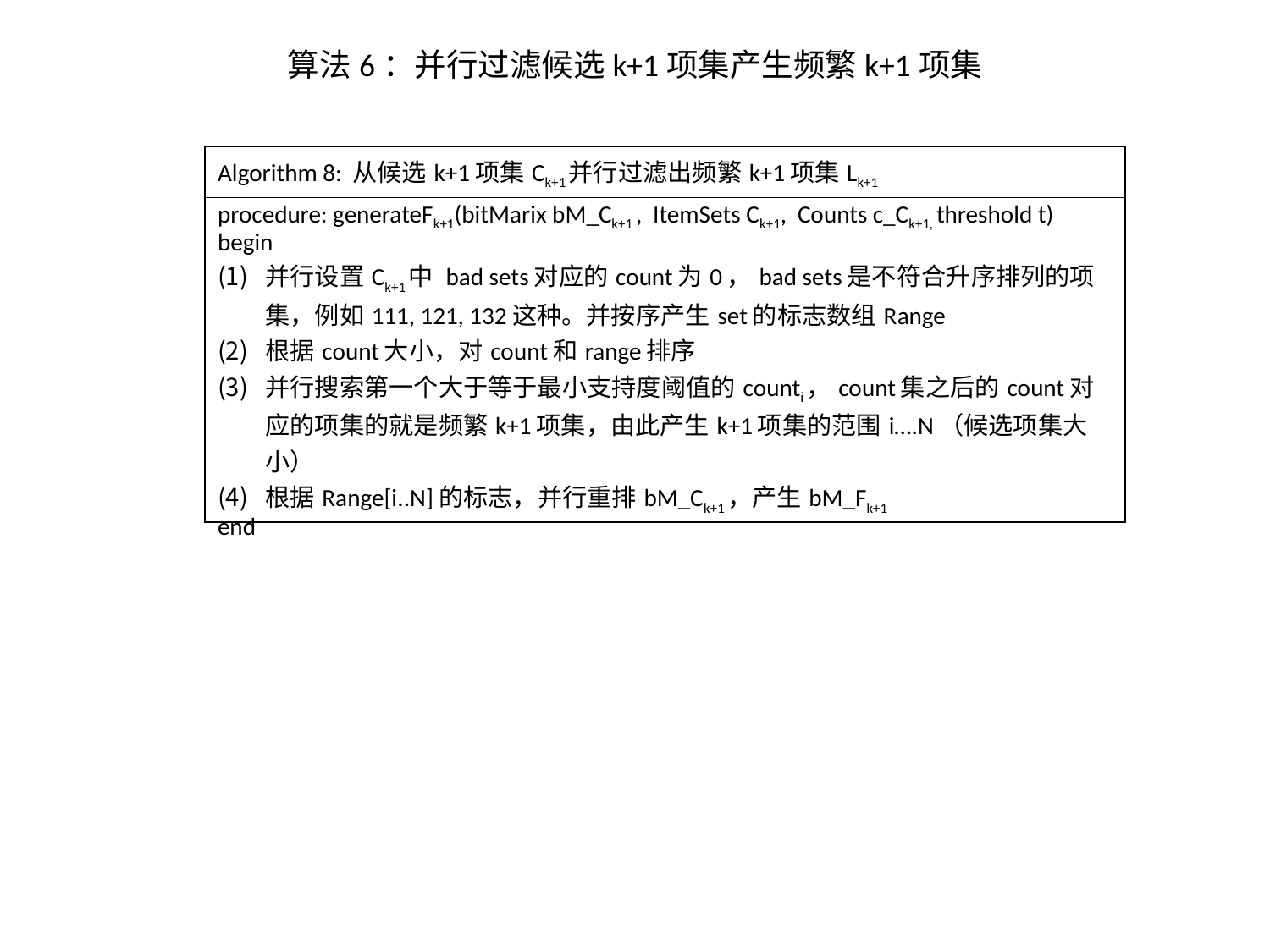

算法6：并行过滤候选k+1项集产生频繁k+1项集
| Algorithm 8: 从候选k+1项集Ck+1并行过滤出频繁k+1项集Lk+1 |
| --- |
| procedure: generateFk+1(bitMarix bM\_Ck+1 , ItemSets Ck+1, Counts c\_Ck+1, threshold t) begin 并行设置Ck+1中 bad sets对应的count为0，bad sets是不符合升序排列的项集，例如111, 121, 132这种。并按序产生set的标志数组Range 根据count大小，对count和range排序 并行搜索第一个大于等于最小支持度阈值的counti，count集之后的count对应的项集的就是频繁k+1项集，由此产生k+1项集的范围i….N（候选项集大小） 根据Range[i..N]的标志，并行重排bM\_Ck+1，产生bM\_Fk+1 end |